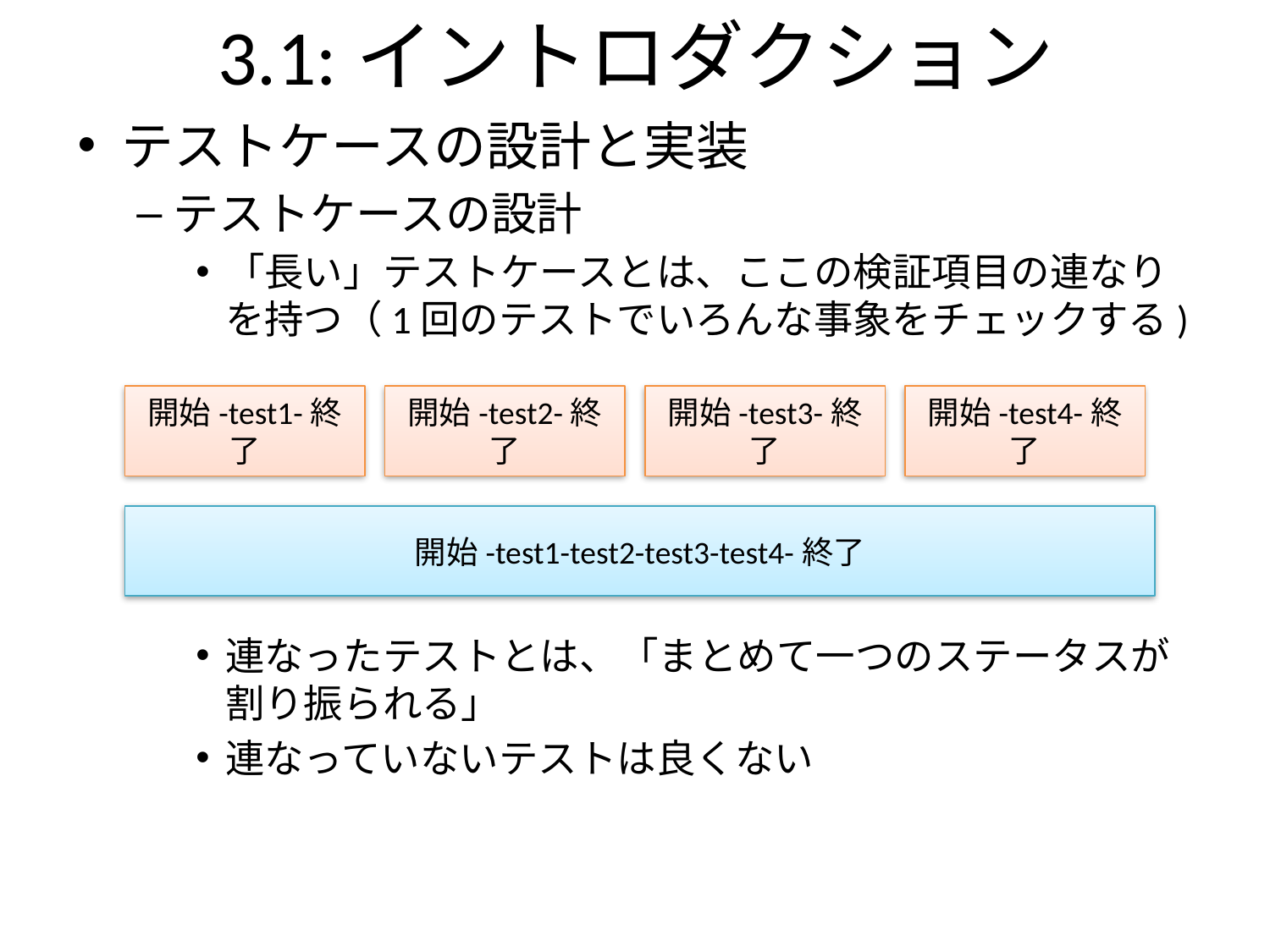

3.1:イントロダクション
テストケースの設計と実装
テストケースの設計
「長い」テストケースとは、ここの検証項目の連なりを持つ（1回のテストでいろんな事象をチェックする)

連なったテストとは、「まとめて一つのステータスが割り振られる」
連なっていないテストは良くない
開始-test1-終了
開始-test2-終了
開始-test3-終了
開始-test4-終了
開始-test1-test2-test3-test4-終了